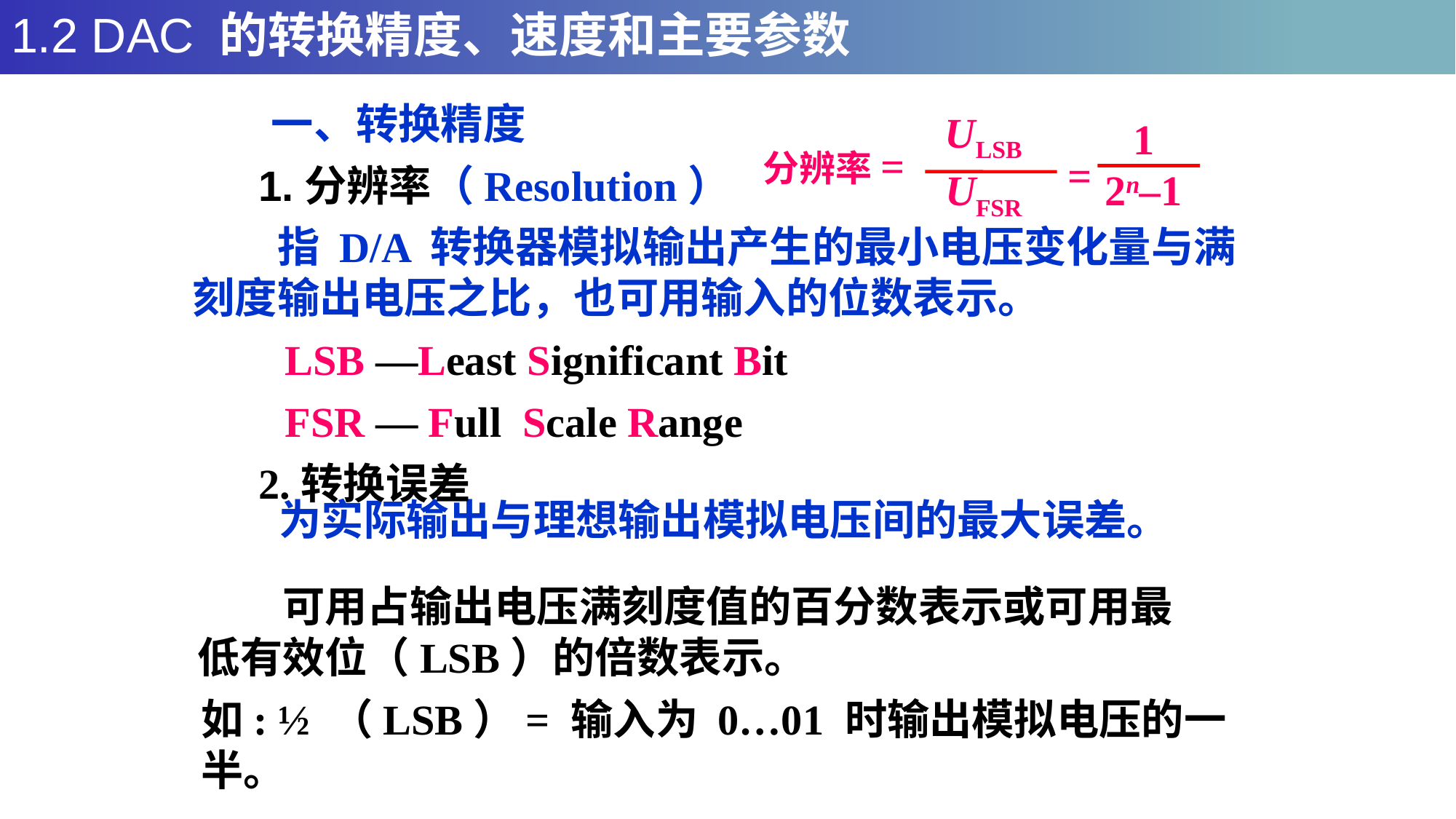

# 1.2 DAC 的转换精度、速度和主要参数
一、转换精度
ULSB
UFSR
1
2n–1
分辨率=
=

1.分辨率（Resolution）
　　指 D/A 转换器模拟输出产生的最小电压变化量与满刻度输出电压之比，也可用输入的位数表示。
LSB —Least Significant Bit
FSR — Full  Scale Range
2.转换误差
　　为实际输出与理想输出模拟电压间的最大误差。
　　可用占输出电压满刻度值的百分数表示或可用最低有效位（LSB）的倍数表示。
如: ½ （LSB）= 输入为 0…01 时输出模拟电压的一半。